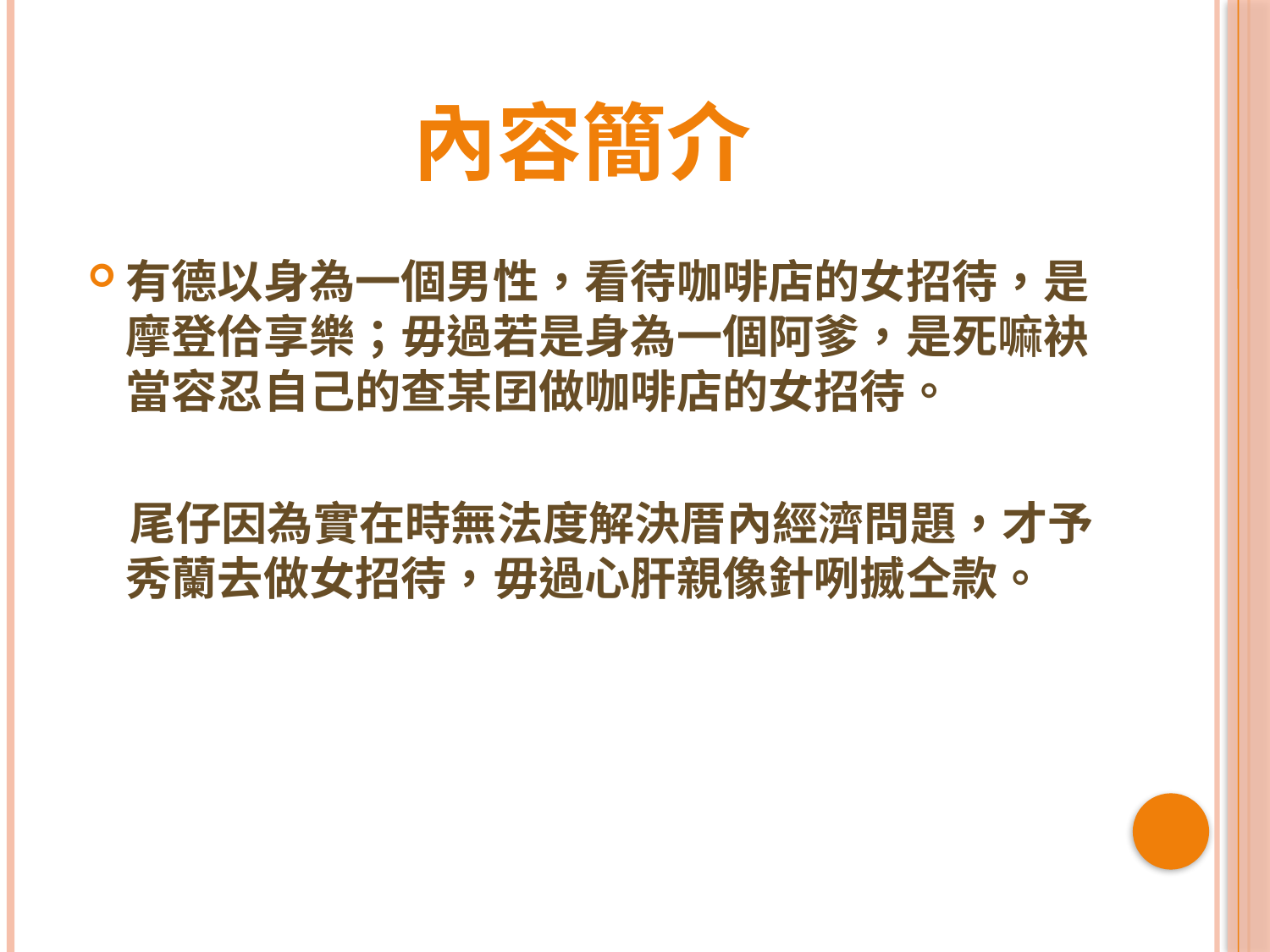

# 內容簡介
有德以身為一個男性，看待咖啡店的女招待，是摩登佮享樂；毋過若是身為一個阿爹，是死嘛袂當容忍自己的查某囝做咖啡店的女招待。

   尾仔因為實在時無法度解決厝內經濟問題，才予秀蘭去做女招待，毋過心肝親像針咧揻仝款。